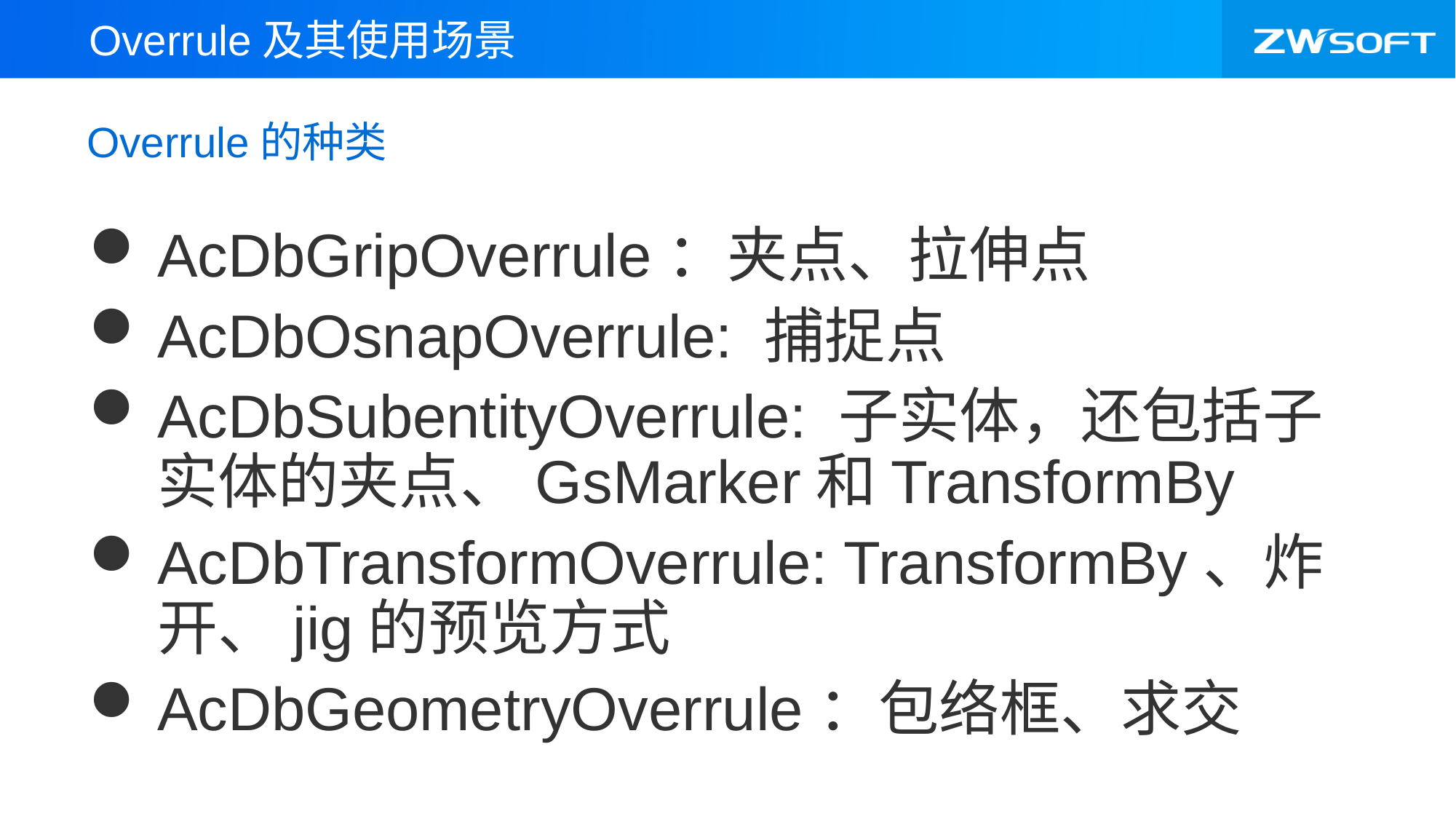

Overrule及其使用场景
# Overrule的种类
AcDbGripOverrule：夹点、拉伸点
AcDbOsnapOverrule: 捕捉点
AcDbSubentityOverrule: 子实体，还包括子实体的夹点、GsMarker和TransformBy
AcDbTransformOverrule: TransformBy、炸开、jig的预览方式
AcDbGeometryOverrule：包络框、求交